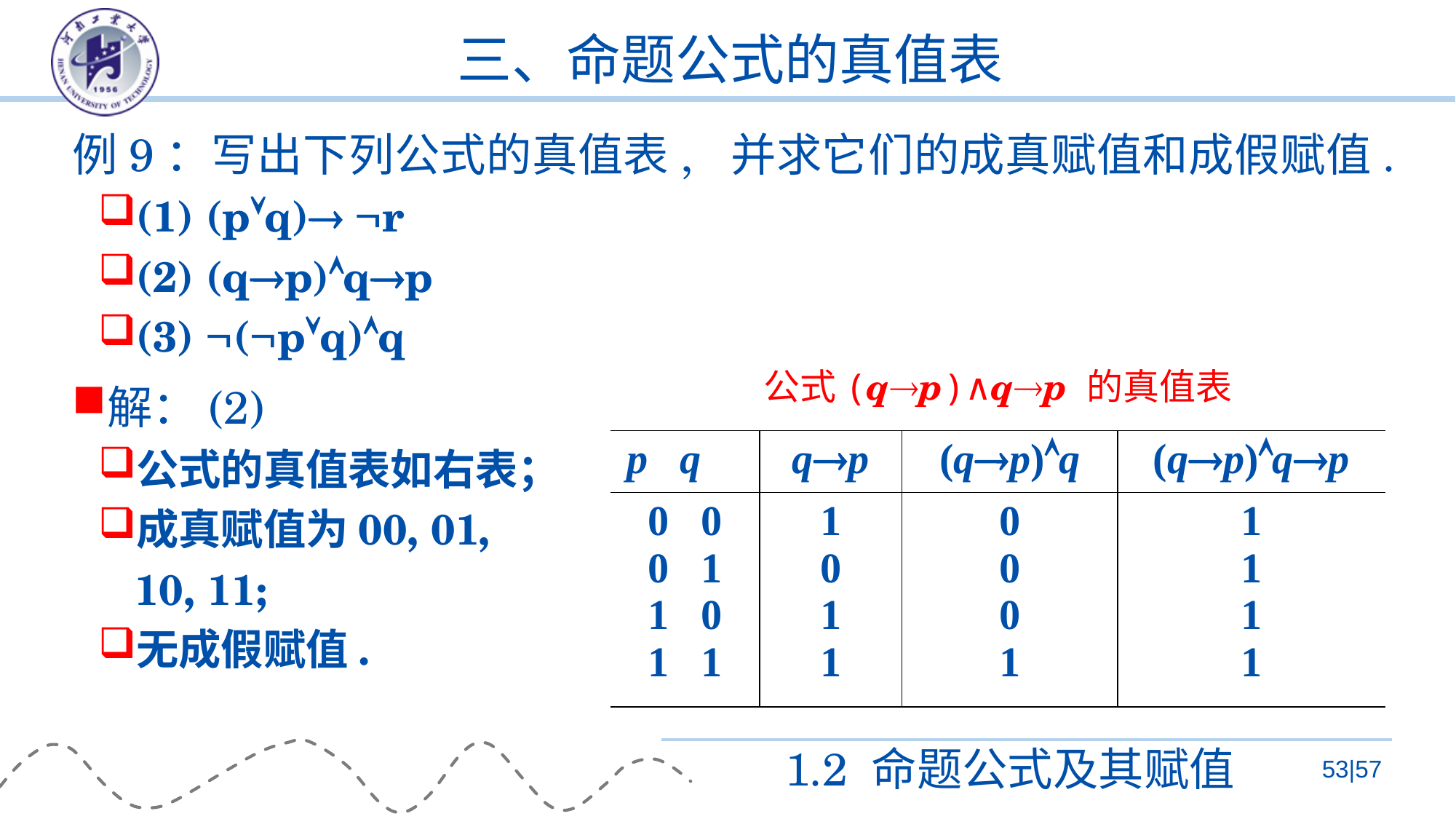

# 三、命题公式的真值表
例9：写出下列公式的真值表,  并求它们的成真赋值和成假赋值.
(1) (p∨q)→ ¬r
(2) (q→p)∧q→p
(3) ¬(¬p∨q)∧q
解：(2)
公式的真值表如右表；
成真赋值为00, 01,
10, 11;
无成假赋值.
公式(q→p)∧q→p 的真值表
| p q | q→p | (q→p)∧q | (q→p)∧q→p |
| --- | --- | --- | --- |
| 0 0 0 1 1 0 1 1 | 1 0 1 1 | 0 0 0 1 | 1 1 1 1 |
1.2 命题公式及其赋值
53|57